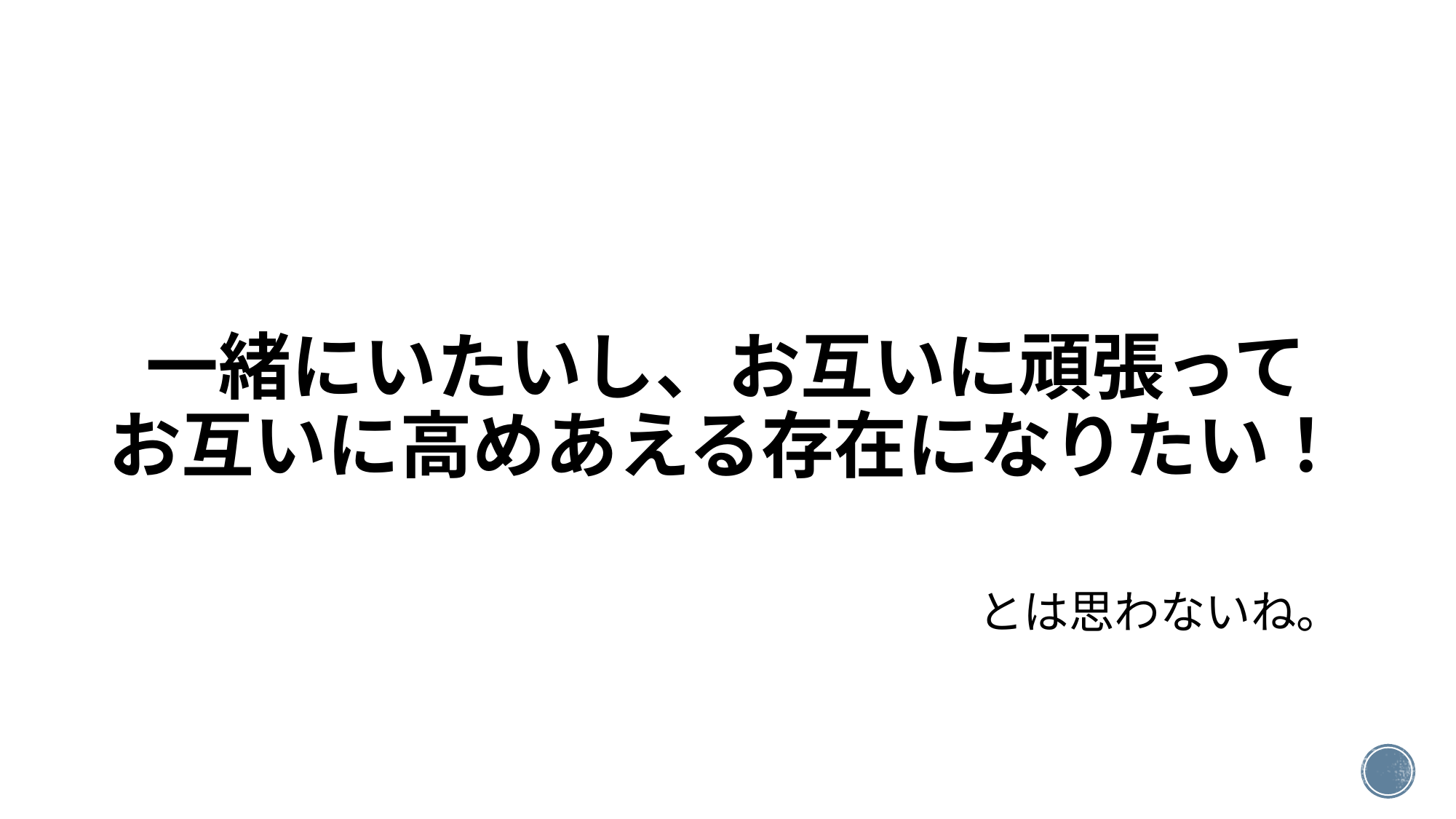

# 一緒にいたいし、お互いに頑張って お互いに高めあえる存在になりたい！

とは思わないね。